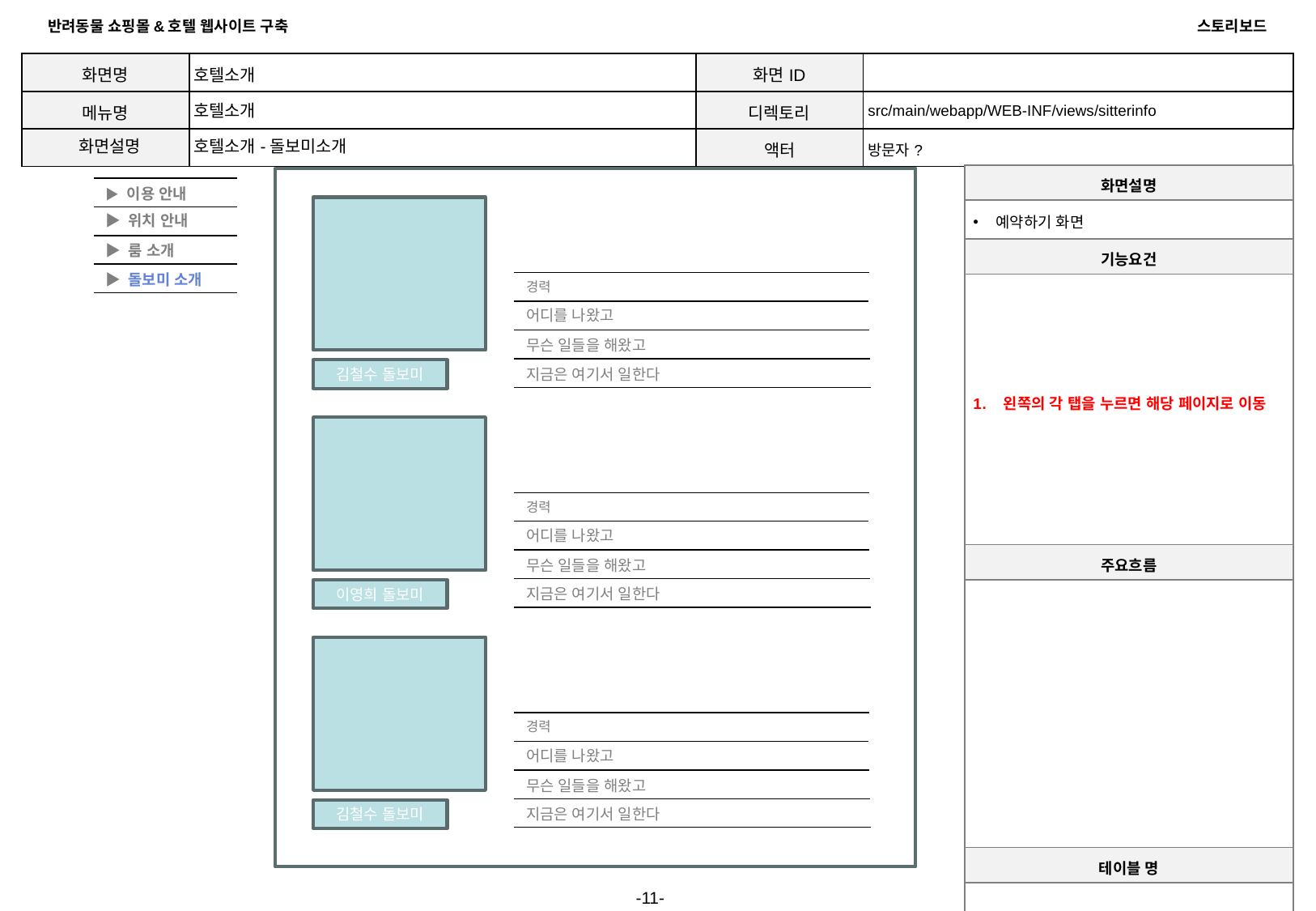

| 화면명 | 호텔소개 | 화면ID |  |
| --- | --- | --- | --- |
| 메뉴명 | 호텔소개 | 디렉토리 | src/main/webapp/WEB-INF/views/sitterinfo |
| 화면설명 | 호텔소개-돌보미소개 | 액터 | 방문자? |
| 화면설명 |
| --- |
| 예약하기 화면 |
| 기능요건 |
| 왼쪽의 각 탭을 누르면 해당 페이지로 이동 |
| 주요흐름 |
|  |

▶ 이용 안내

▶ 위치 안내
▶ 룸 소개
▶ 돌보미 소개
경력
어디를 나왔고
무슨 일들을 해왔고
지금은 여기서 일한다
김철수 돌보미

경력
어디를 나왔고
무슨 일들을 해왔고
지금은 여기서 일한다
이영희 돌보미

경력
어디를 나왔고
무슨 일들을 해왔고
지금은 여기서 일한다
김철수 돌보미
| 테이블 명 |
| --- |
|  |